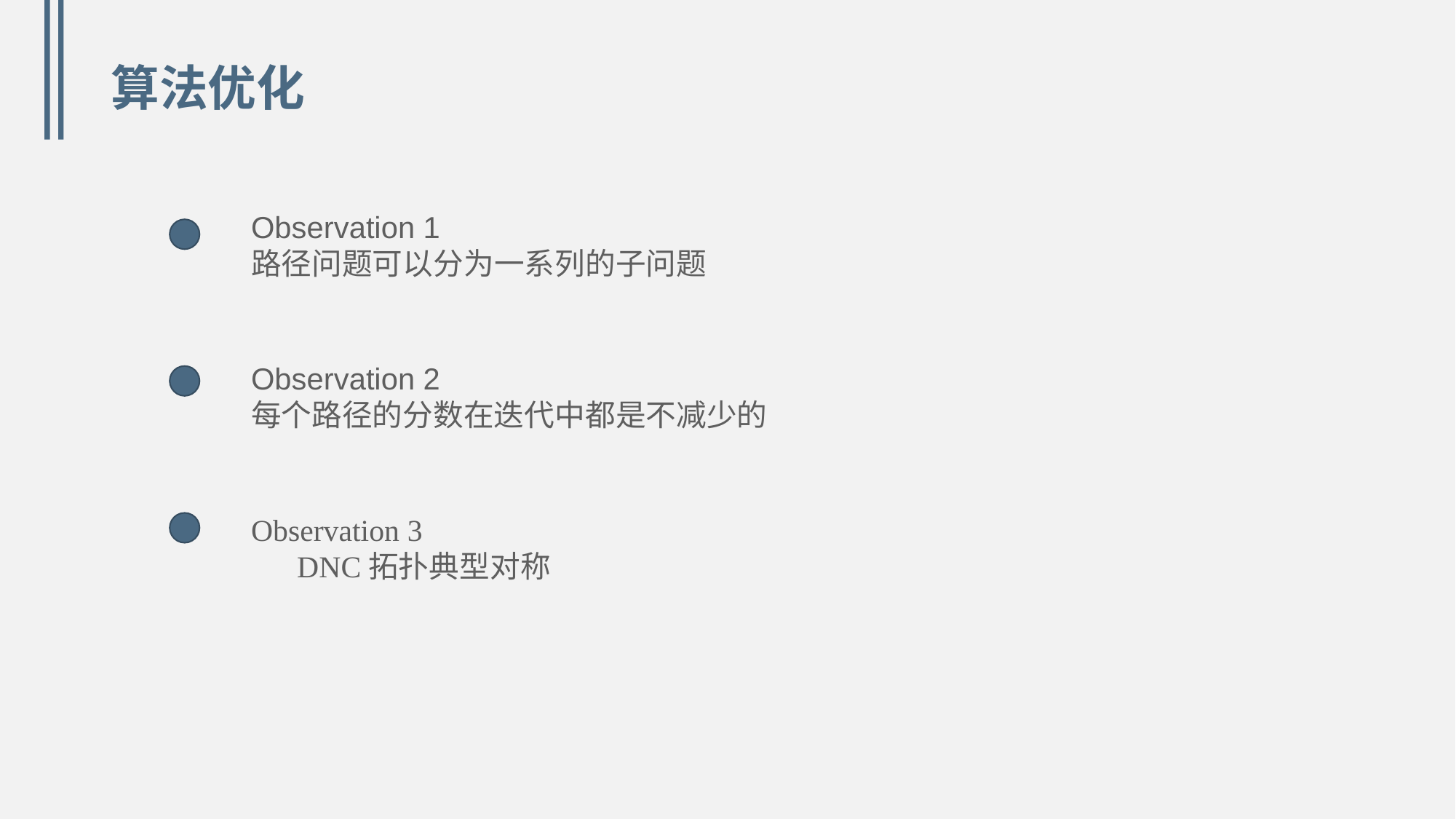

算法优化
Observation 1
路径问题可以分为一系列的子问题

Observation 2
每个路径的分数在迭代中都是不减少的

Observation 3
      DNC拓扑典型对称